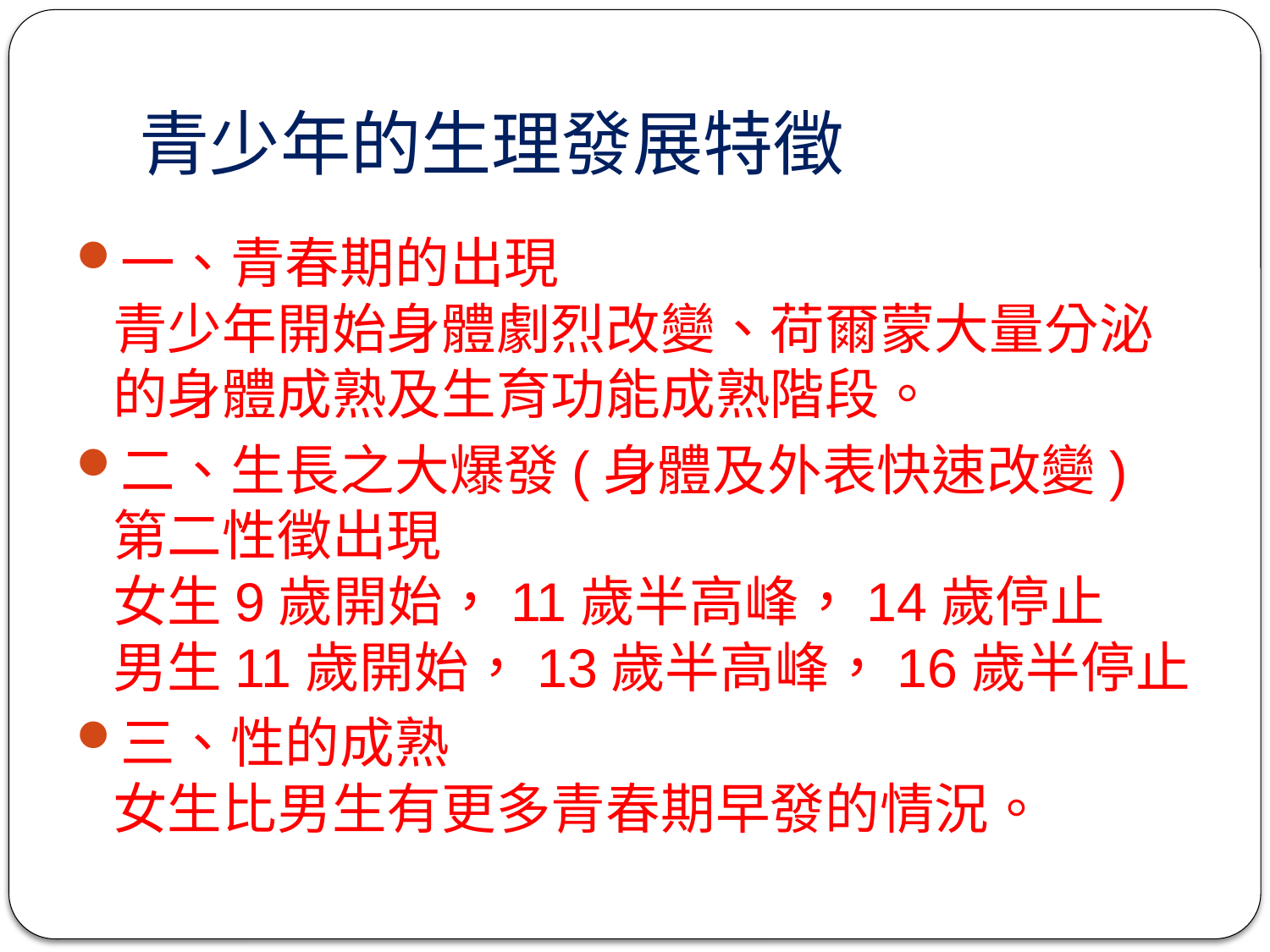

# 青少年的生理發展特徵
一、青春期的出現
青少年開始身體劇烈改變、荷爾蒙大量分泌的身體成熟及生育功能成熟階段。
二、生長之大爆發(身體及外表快速改變)
第二性徵出現
女生9歲開始，11歲半高峰，14歲停止
男生11歲開始，13歲半高峰，16歲半停止
三、性的成熟
女生比男生有更多青春期早發的情況。